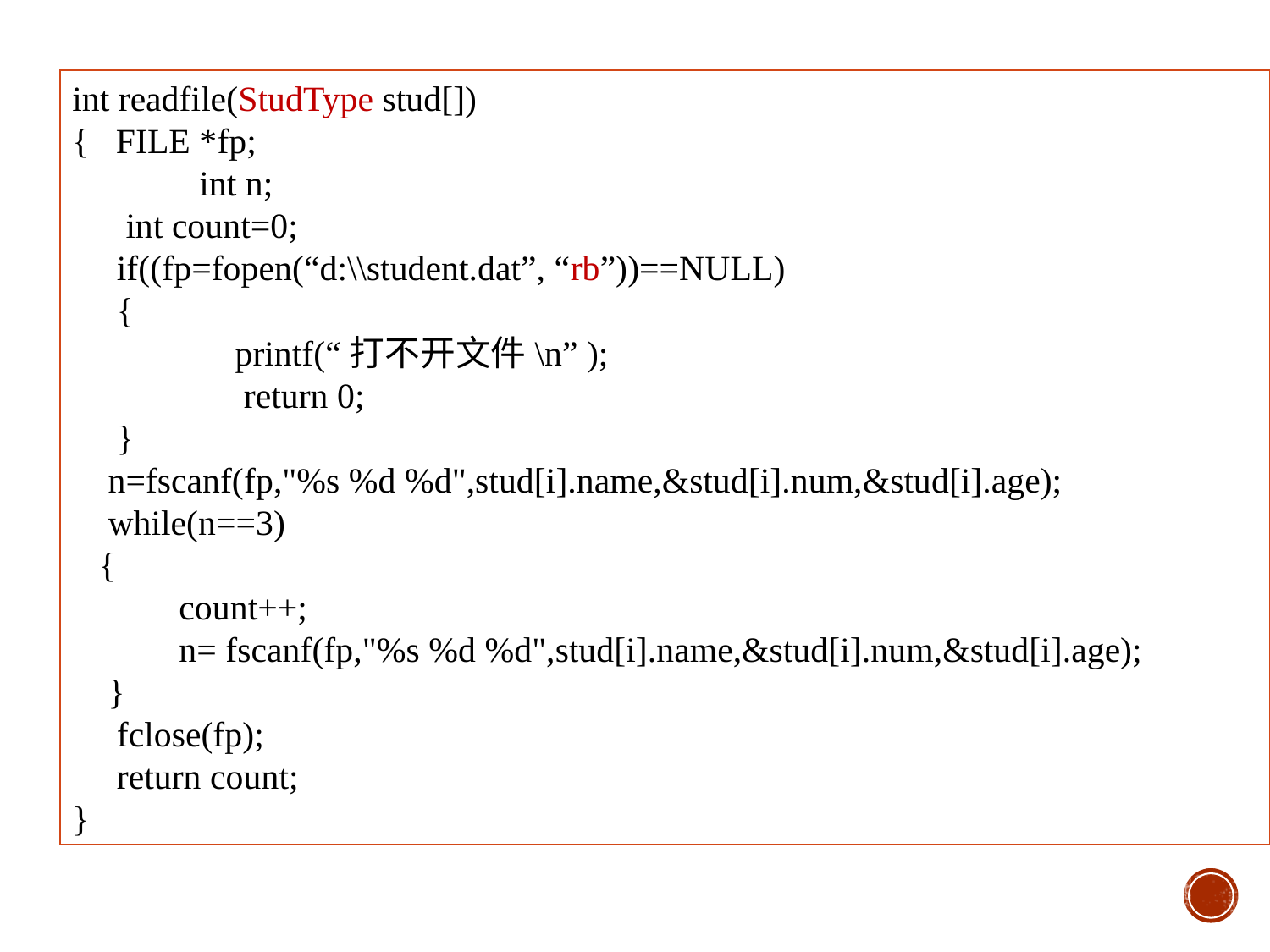

int readfile(StudType stud[])
{   FILE *fp;
	int n;
      int count=0;
     if((fp=fopen(“d:\\student.dat”, “rb”))==NULL)
     {
	    printf(“打不开文件\n” );
	     return 0;
     }
    n=fscanf(fp,"%s %d %d",stud[i].name,&stud[i].num,&stud[i].age);
    while(n==3)
   {
            count++;
            n= fscanf(fp,"%s %d %d",stud[i].name,&stud[i].num,&stud[i].age);
    }
     fclose(fp);
     return count;
}